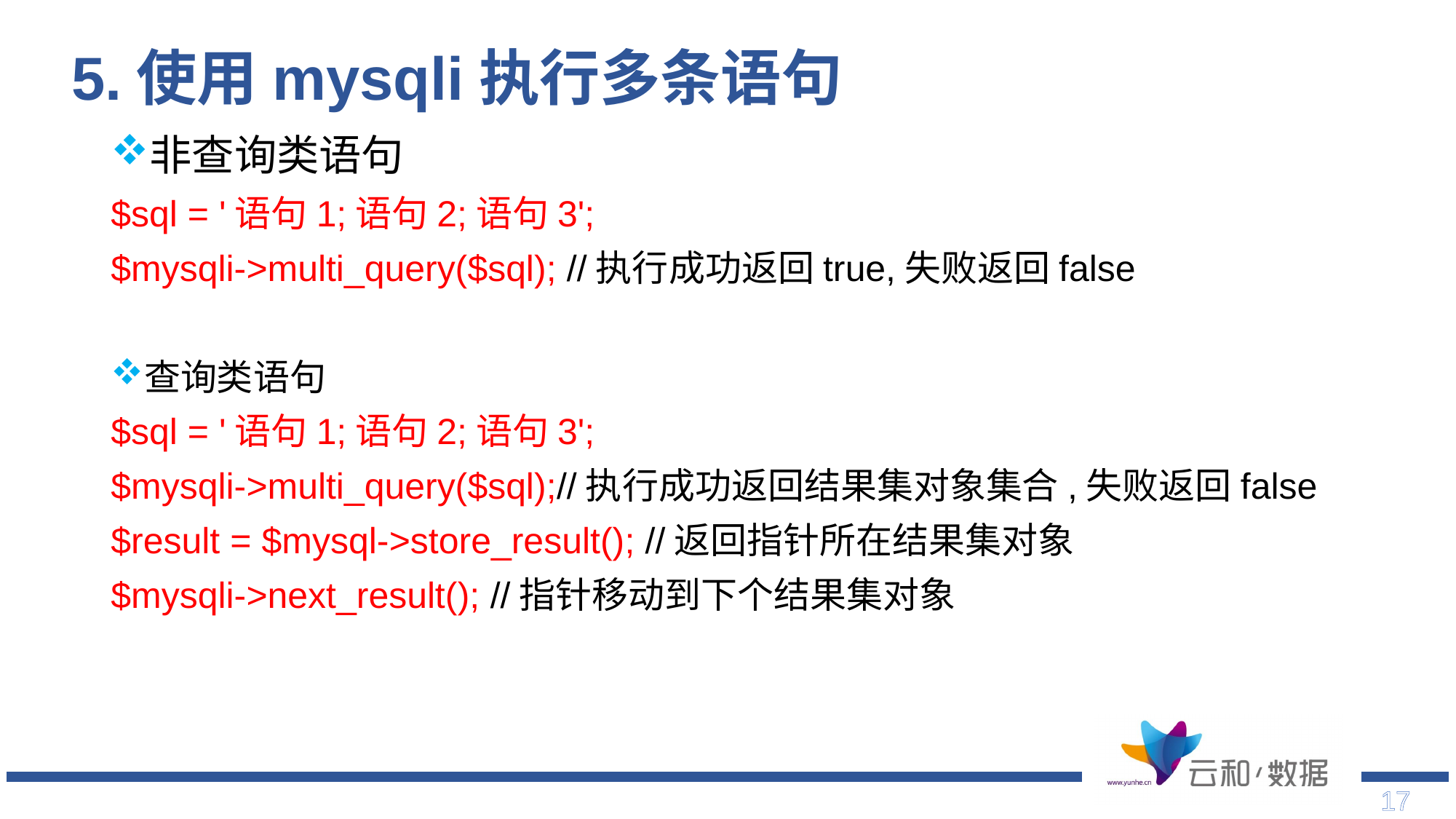

# 5.使用mysqli执行多条语句
非查询类语句
$sql = '语句1;语句2;语句3';
$mysqli->multi_query($sql); //执行成功返回true,失败返回false

查询类语句
$sql = '语句1;语句2;语句3';
$mysqli->multi_query($sql);//执行成功返回结果集对象集合,失败返回false
$result = $mysql->store_result(); //返回指针所在结果集对象
$mysqli->next_result(); //指针移动到下个结果集对象